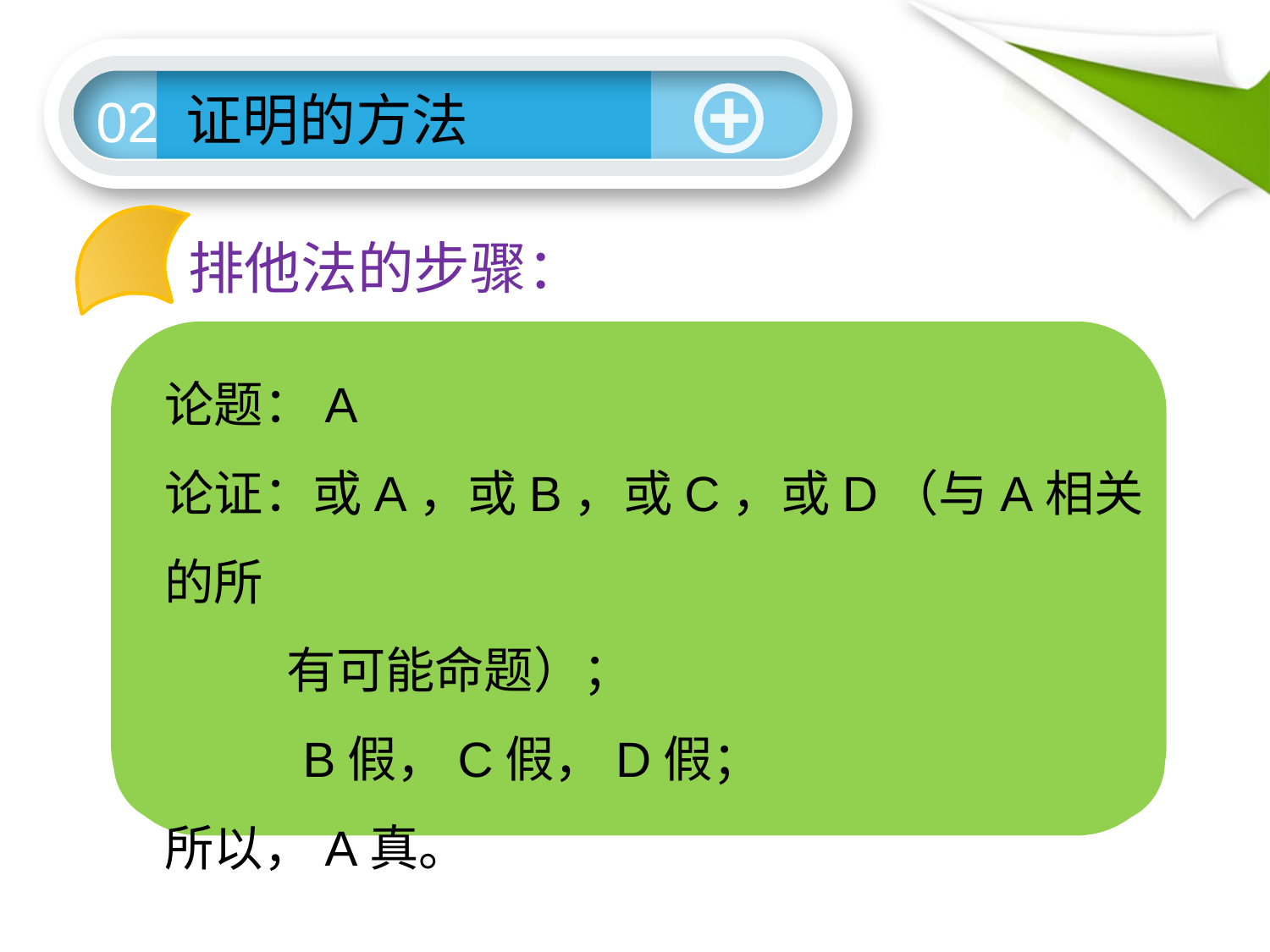

证明的方法
02

排他法的步骤：

论题：A
论证：或A，或B，或C，或D（与A相关的所
          有可能命题）；
          B假，C假，D假；
所以，A真。

A  —  B
B  —  A